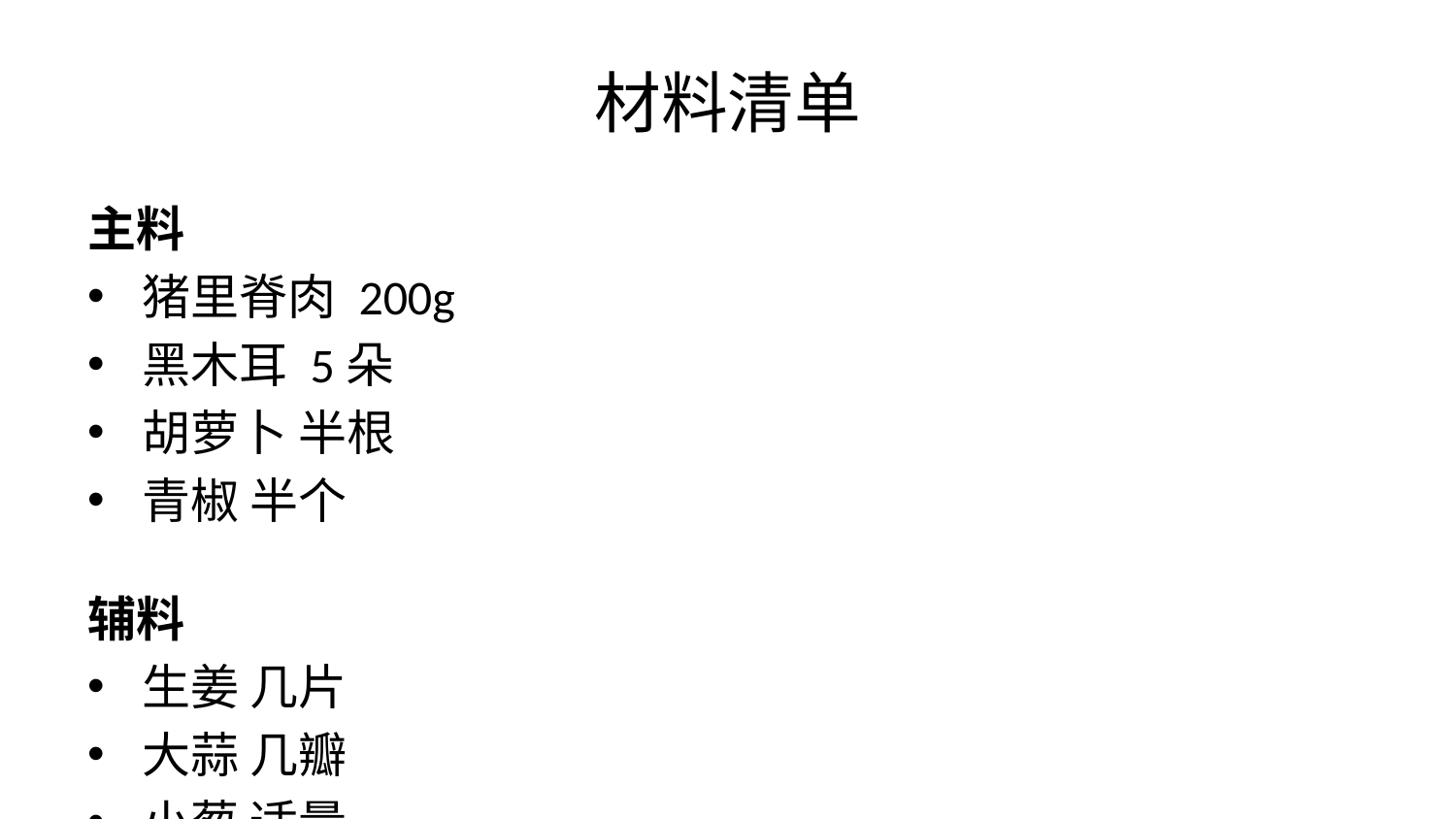

# 材料清单
主料
猪里脊肉 200g
黑木耳 5朵
胡萝卜 半根
青椒 半个
辅料
生姜 几片
大蒜 几瓣
小葱 适量
调料
白糖 一大勺
醋 一大勺
生抽 一小勺
老抽 少许
水淀粉 适量